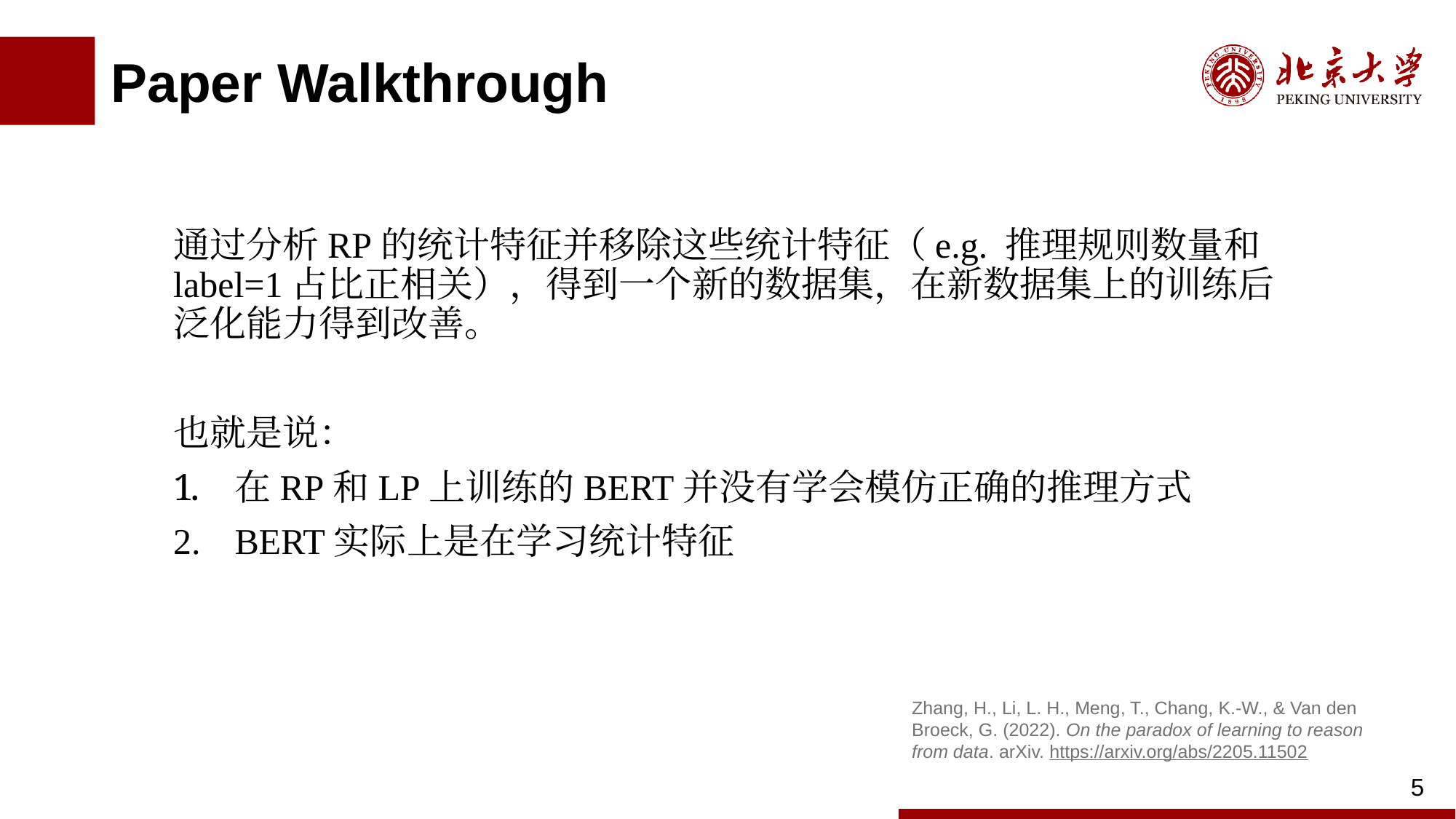

# Paper Walkthrough
通过分析RP的统计特征并移除这些统计特征（e.g. 推理规则数量和label=1占比正相关），得到一个新的数据集，在新数据集上的训练后泛化能力得到改善。

也就是说：
在RP和LP上训练的BERT并没有学会模仿正确的推理方式
BERT实际上是在学习统计特征
Zhang, H., Li, L. H., Meng, T., Chang, K.-W., & Van den Broeck, G. (2022). On the paradox of learning to reason from data. arXiv. https://arxiv.org/abs/2205.11502